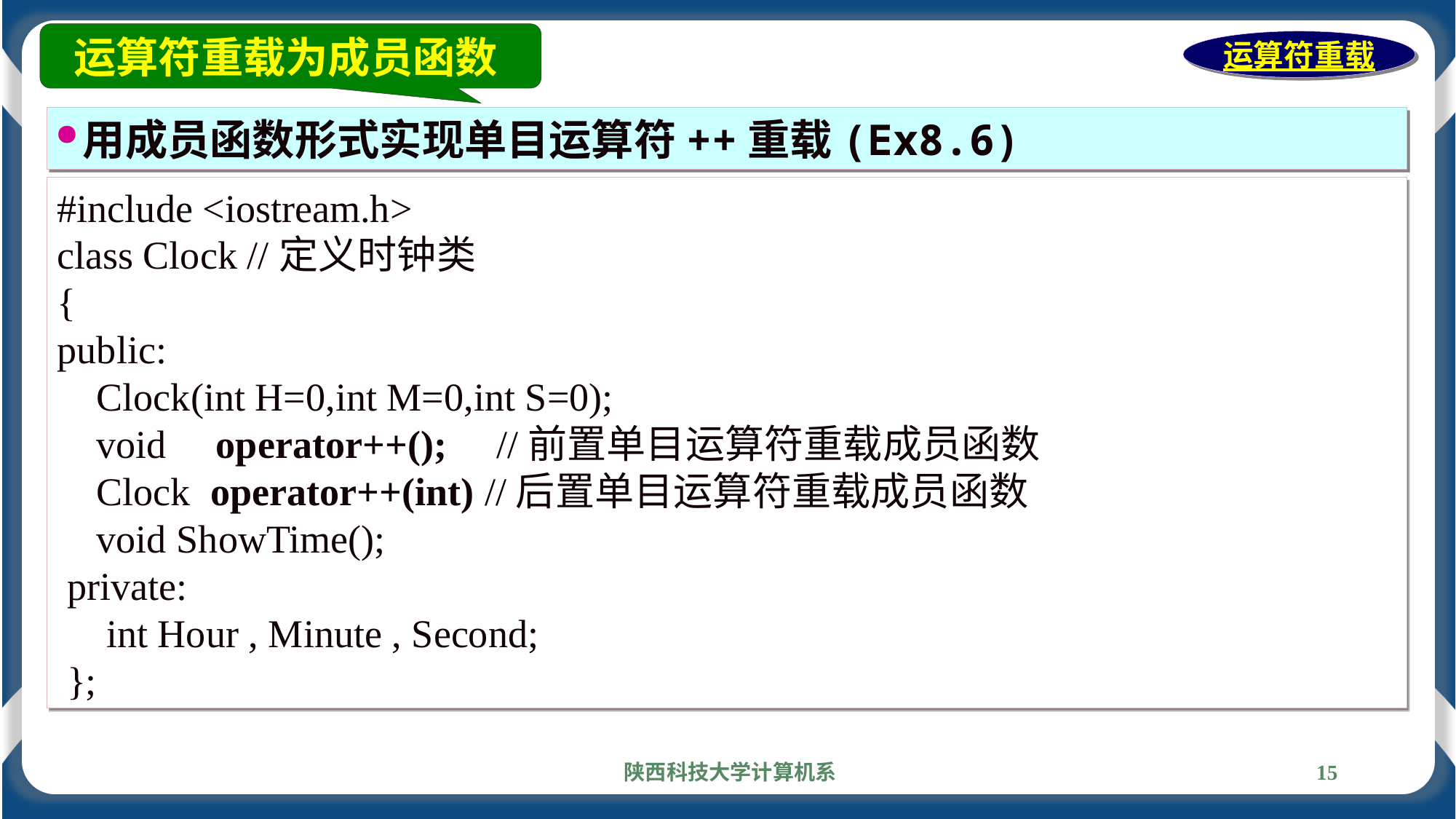

运算符重载为成员函数
运算符重载
用成员函数形式实现单目运算符++重载(Ex8.6)
#include <iostream.h>
class Clock //定义时钟类
{
public:
    Clock(int H=0,int M=0,int S=0);
    void     operator++();     //前置单目运算符重载成员函数
    Clock  operator++(int) //后置单目运算符重载成员函数
    void ShowTime();
 private:
     int Hour , Minute , Second;
 };
陕西科技大学计算机系
15